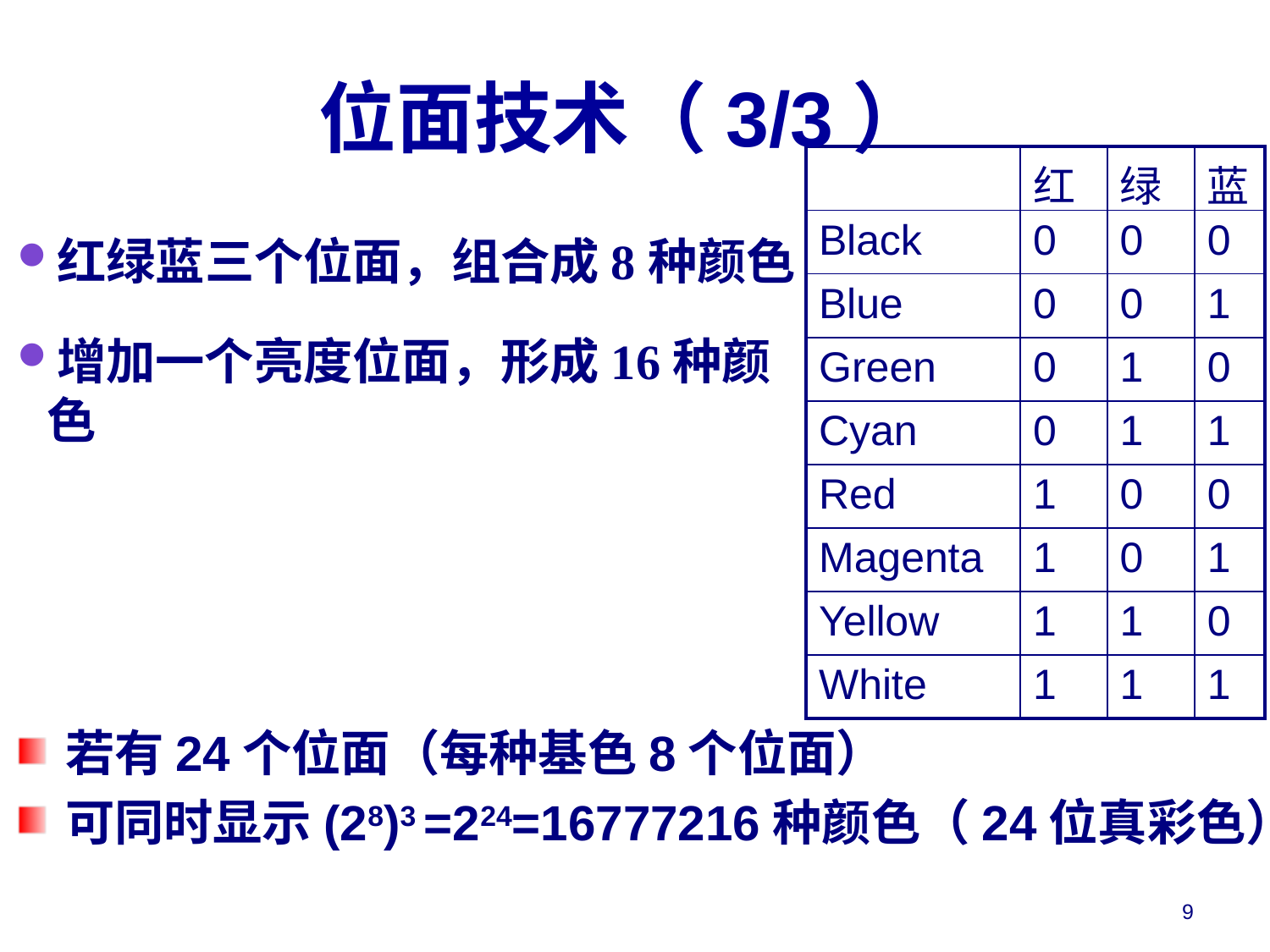

# 位面技术（3/3）
|  | 红 | 绿 | 蓝 |
| --- | --- | --- | --- |
| Black | 0 | 0 | 0 |
| Blue | 0 | 0 | 1 |
| Green | 0 | 1 | 0 |
| Cyan | 0 | 1 | 1 |
| Red | 1 | 0 | 0 |
| Magenta | 1 | 0 | 1 |
| Yellow | 1 | 1 | 0 |
| White | 1 | 1 | 1 |
红绿蓝三个位面，组合成8种颜色
增加一个亮度位面，形成16种颜色
若有24个位面（每种基色8个位面）
可同时显示(28)3 =224=16777216种颜色（24位真彩色）
9